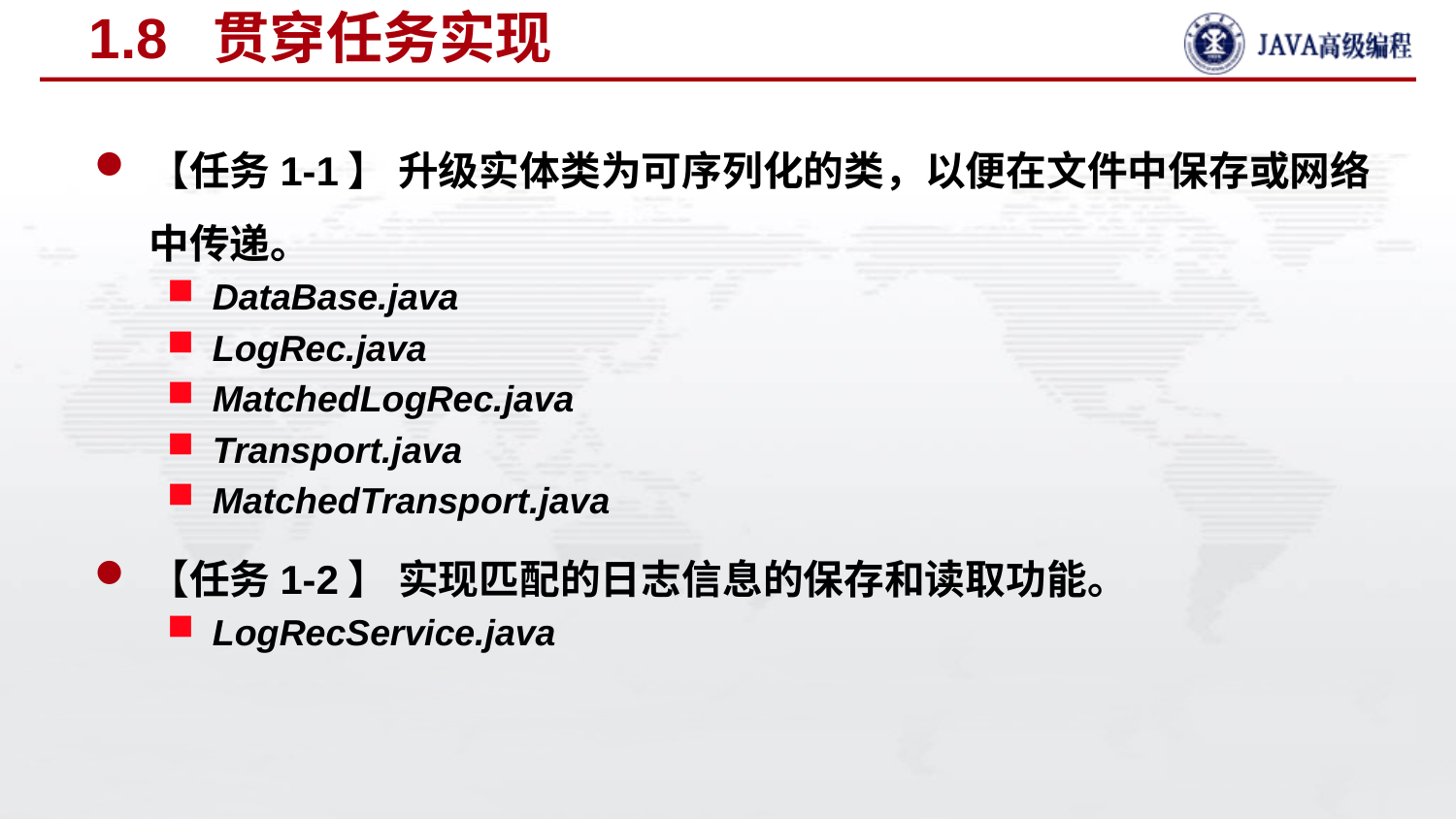

# 1.8  贯穿任务实现
【任务1-1】 升级实体类为可序列化的类，以便在文件中保存或网络中传递。
DataBase.java
LogRec.java
MatchedLogRec.java
Transport.java
MatchedTransport.java
【任务1-2】 实现匹配的日志信息的保存和读取功能。
LogRecService.java